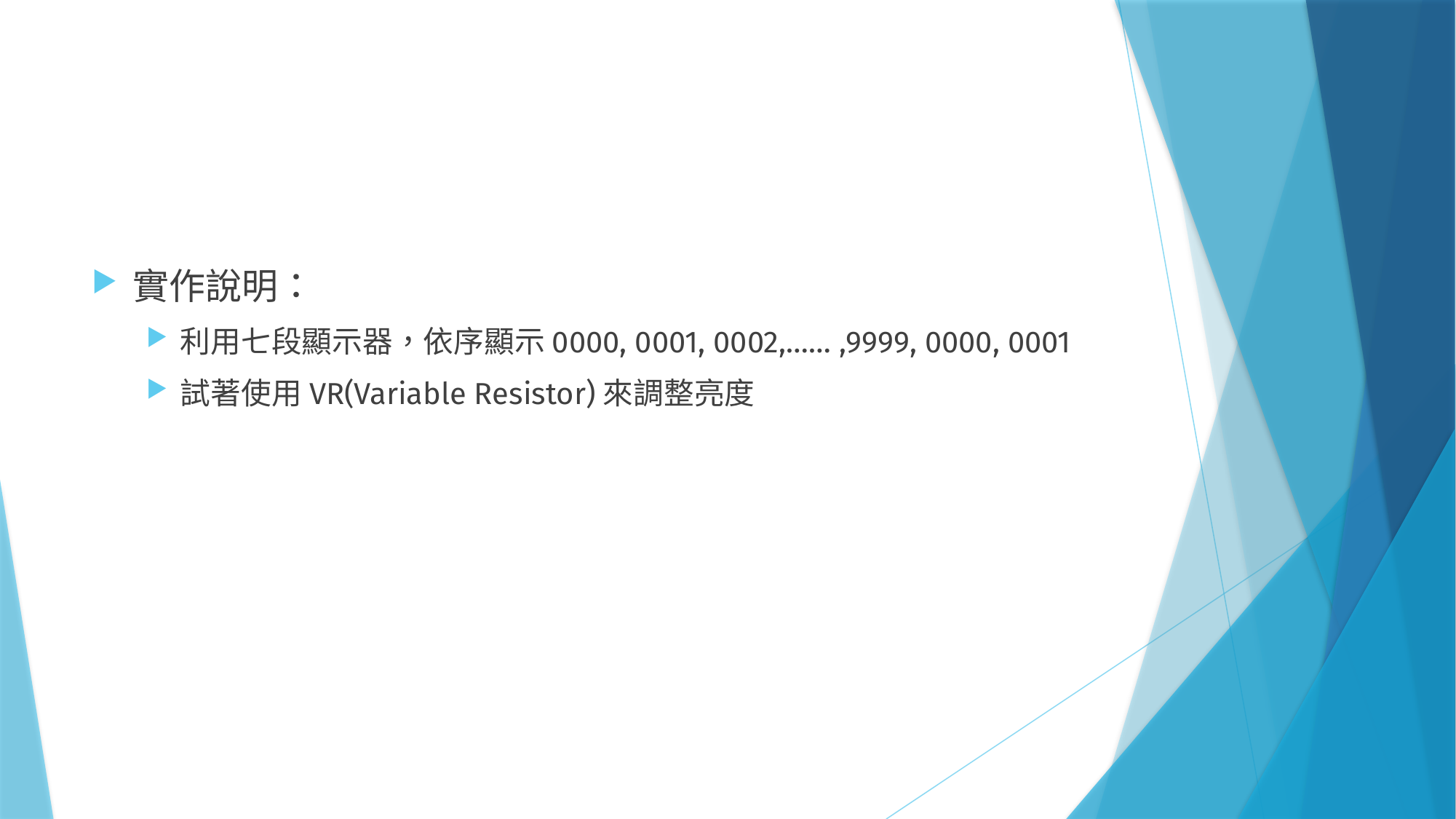

#
實作說明：
利用七段顯示器，依序顯示0000, 0001, 0002,…… ,9999, 0000, 0001
試著使用VR(Variable Resistor)來調整亮度